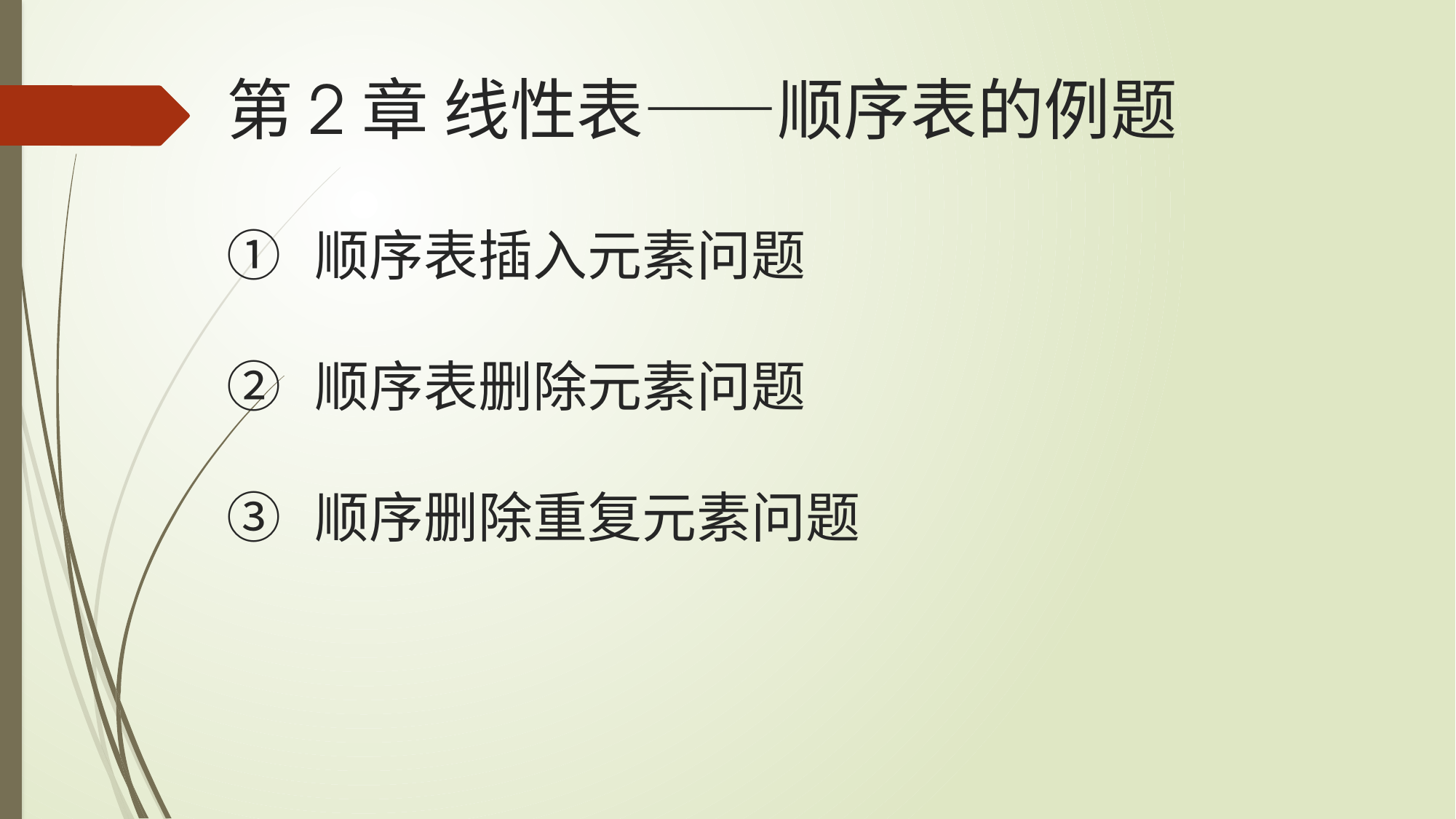

# 第2章 线性表——顺序表的例题
顺序表插入元素问题

顺序表删除元素问题

顺序删除重复元素问题